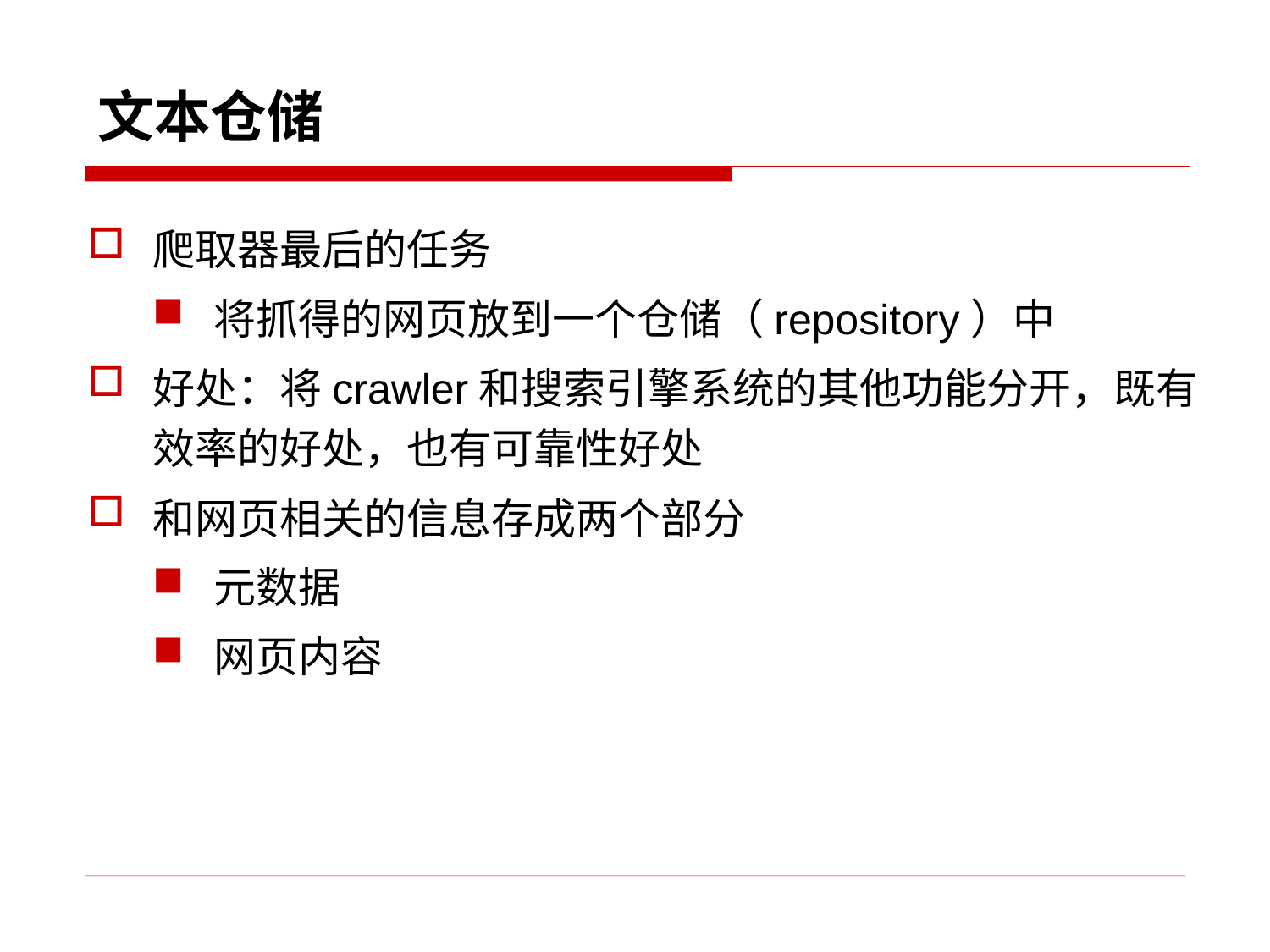

文本仓储
爬取器最后的任务
将抓得的网页放到一个仓储（repository）中
好处：将crawler和搜索引擎系统的其他功能分开，既有效率的好处，也有可靠性好处
和网页相关的信息存成两个部分
元数据
网页内容
41